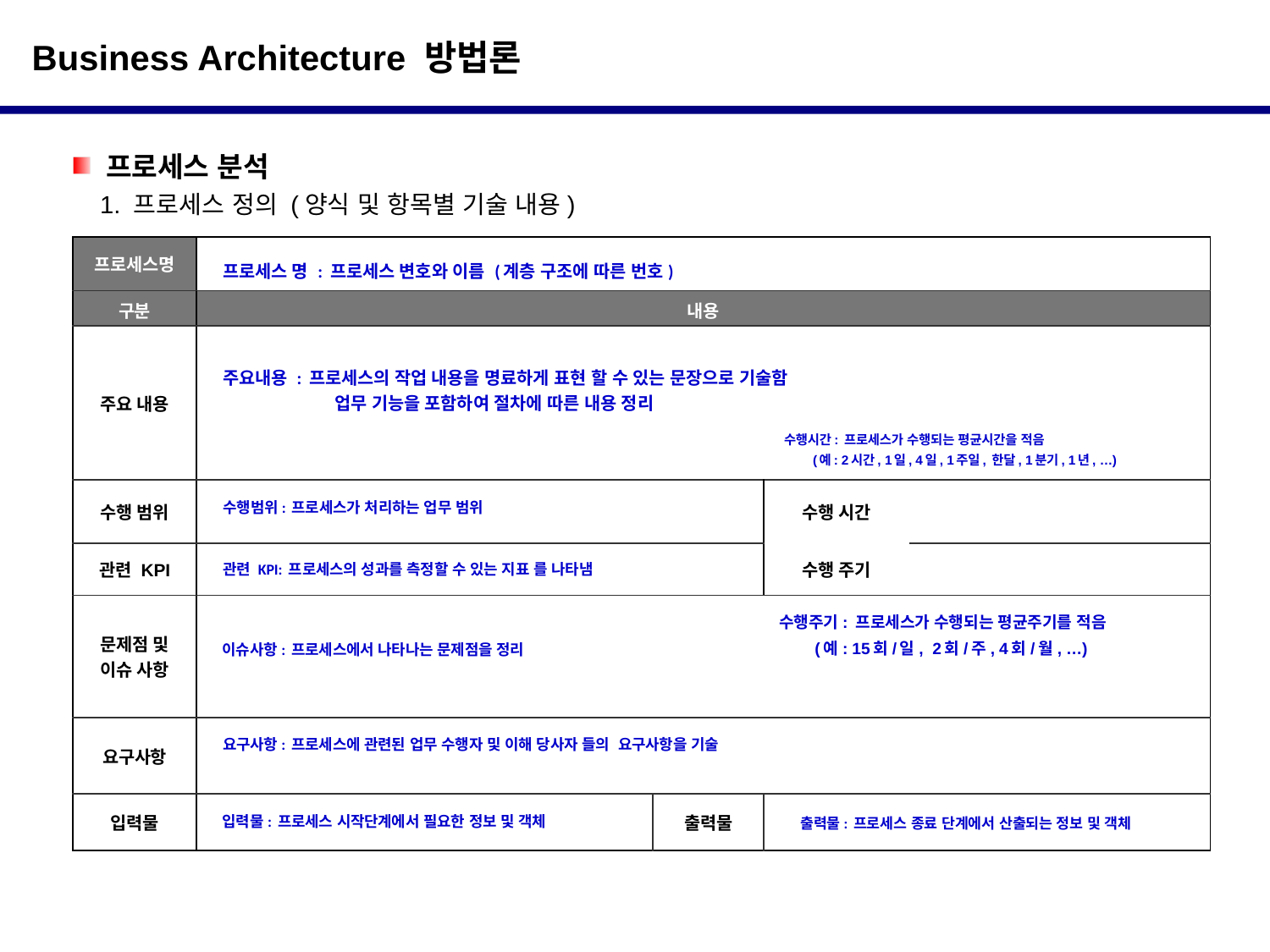

Business Architecture 방법론

 프로세스 분석
    1. 프로세스 정의 (양식 및 항목별 기술 내용)
| 프로세스명 |  |  |  |  |
| --- | --- | --- | --- | --- |
| 구분 | 내용 |  |  |  |
| 주요 내용 |  |  |  |  |
| 수행 범위 |  |  | 수행 시간 |  |
| 관련 KPI |  |  | 수행 주기 |  |
| 문제점 및 이슈 사항 |  |  |  |  |
| 요구사항 |  |  |  |  |
| 입력물 |  | 출력물 |  |  |
프로세스 명 : 프로세스 변호와 이름 (계층 구조에 따른 번호)
주요내용 : 프로세스의 작업 내용을 명료하게 표현 할 수 있는 문장으로 기술함
                      업무 기능을 포함하여 절차에 따른 내용 정리
수행시간: 프로세스가 수행되는 평균시간을 적음
        (예: 2시간, 1일, 4일, 1주일, 한달, 1분기, 1년, …)
수행범위: 프로세스가 처리하는 업무 범위
관련 KPI: 프로세스의 성과를 측정할 수 있는 지표 를 나타냄
수행주기: 프로세스가 수행되는 평균주기를 적음
        (예: 15회/일,  2회/주, 4회/월, …)
이슈사항: 프로세스에서 나타나는 문제점을 정리
요구사항: 프로세스에 관련된 업무 수행자 및 이해 당사자 들의  요구사항을 기술
입력물: 프로세스 시작단계에서 필요한 정보 및 객체
출력물: 프로세스 종료 단계에서 산출되는 정보 및 객체